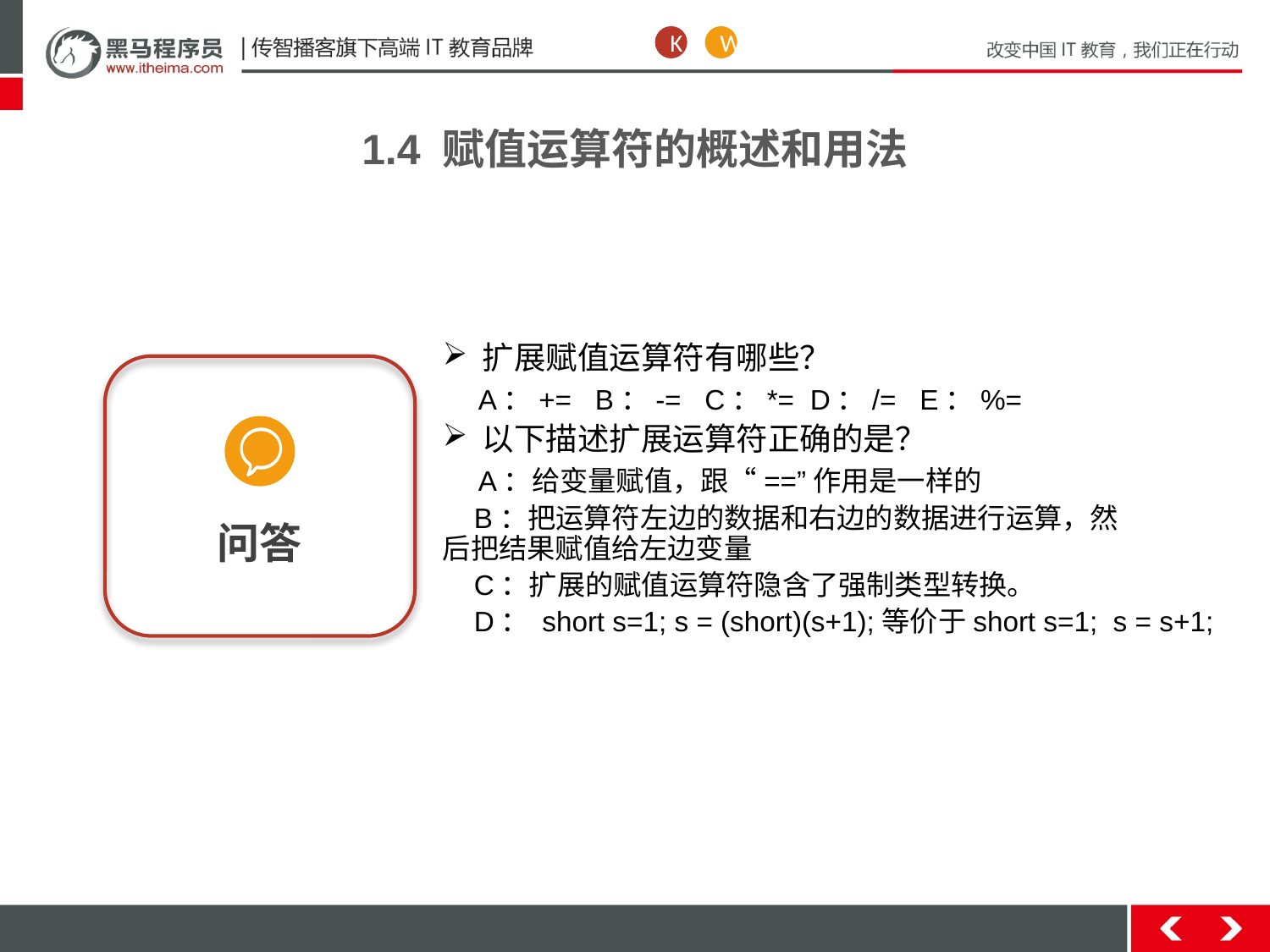

K
W
1.4 赋值运算符的概述和用法
扩展赋值运算符有哪些？
    A：+=   B：-=   C：*=  D：/=   E：%=
以下描述扩展运算符正确的是？
    A：给变量赋值，跟“==”作用是一样的
    B：把运算符左边的数据和右边的数据进行运算，然  	后把结果赋值给左边变量
    C：扩展的赋值运算符隐含了强制类型转换。
    D： short s=1; s = (short)(s+1);等价于short s=1;  s = s+1;

问答